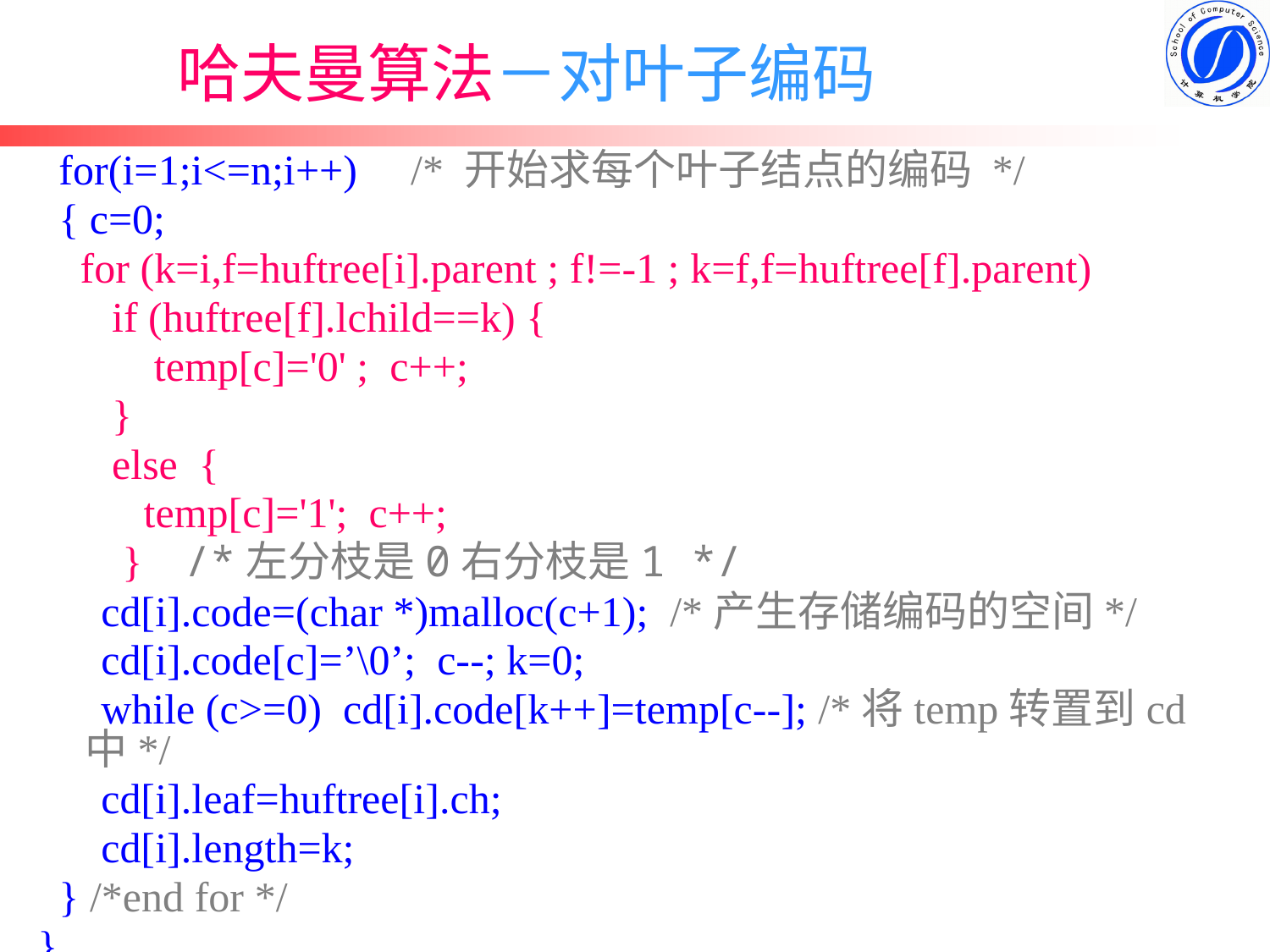

# 哈夫曼算法－对叶子编码
  for(i=1;i<=n;i++)     /* 开始求每个叶子结点的编码 */
  { c=0;
    for (k=i,f=huftree[i].parent ; f!=-1 ; k=f,f=huftree[f].parent)
       if (huftree[f].lchild==k) {
           temp[c]='0' ;  c++;
       }
       else  {
          temp[c]='1';  c++;
        }    /*左分枝是0右分枝是1 */
      cd[i].code=(char *)malloc(c+1);  /*产生存储编码的空间*/
      cd[i].code[c]=’\0’;  c--; k=0;
      while (c>=0)  cd[i].code[k++]=temp[c--]; /*将temp转置到cd中*/
      cd[i].leaf=huftree[i].ch;
      cd[i].length=k;
  } /*end for */
}